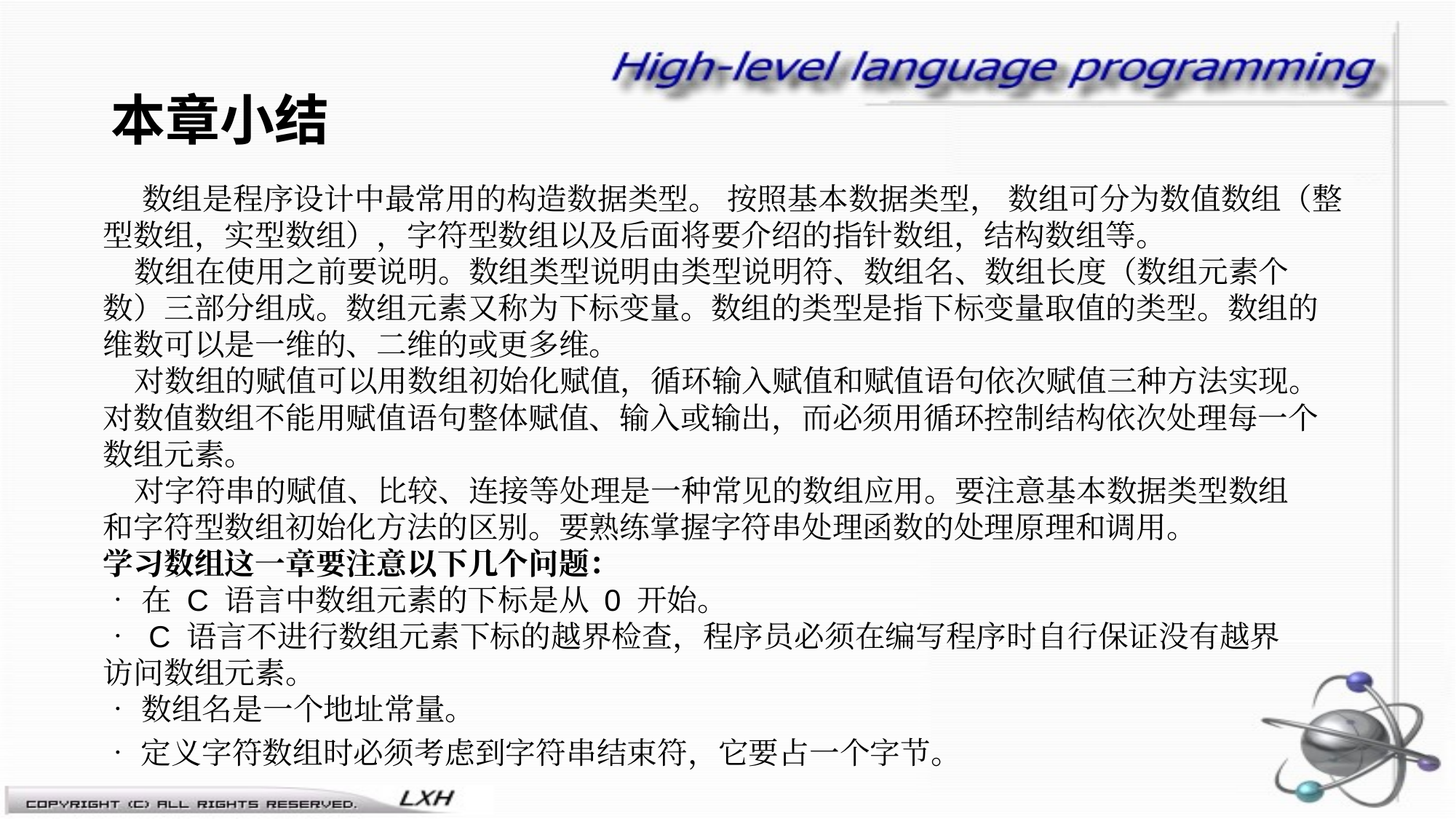

本章小结
    数组是程序设计中最常用的构造数据类型。 按照基本数据类型， 数组可分为数值数组（整型数组，实型数组），字符型数组以及后面将要介绍的指针数组，结构数组等。
    数组在使用之前要说明。数组类型说明由类型说明符、数组名、数组长度（数组元素个
数）三部分组成。数组元素又称为下标变量。数组的类型是指下标变量取值的类型。数组的
维数可以是一维的、二维的或更多维。
    对数组的赋值可以用数组初始化赋值，循环输入赋值和赋值语句依次赋值三种方法实现。
对数值数组不能用赋值语句整体赋值、输入或输出，而必须用循环控制结构依次处理每一个
数组元素。
    对字符串的赋值、比较、连接等处理是一种常见的数组应用。要注意基本数据类型数组
和字符型数组初始化方法的区别。要熟练掌握字符串处理函数的处理原理和调用。
学习数组这一章要注意以下几个问题：
• 在 C 语言中数组元素的下标是从 0 开始。
• C 语言不进行数组元素下标的越界检查，程序员必须在编写程序时自行保证没有越界
访问数组元素。
• 数组名是一个地址常量。
•定义字符数组时必须考虑到字符串结束符，它要占一个字节。